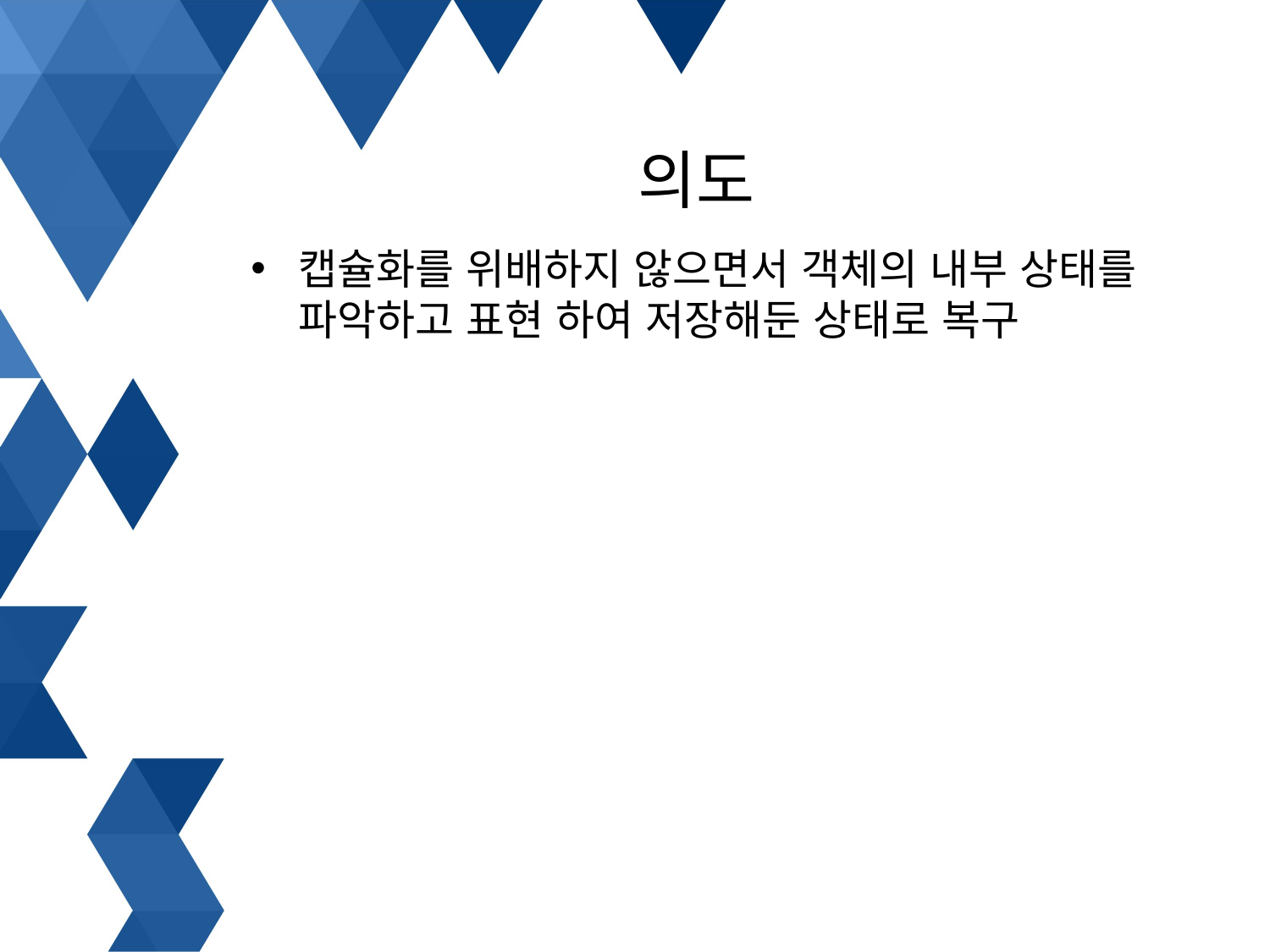

# 의도
캡슐화를 위배하지 않으면서 객체의 내부 상태를 파악하고 표현 하여 저장해둔 상태로 복구